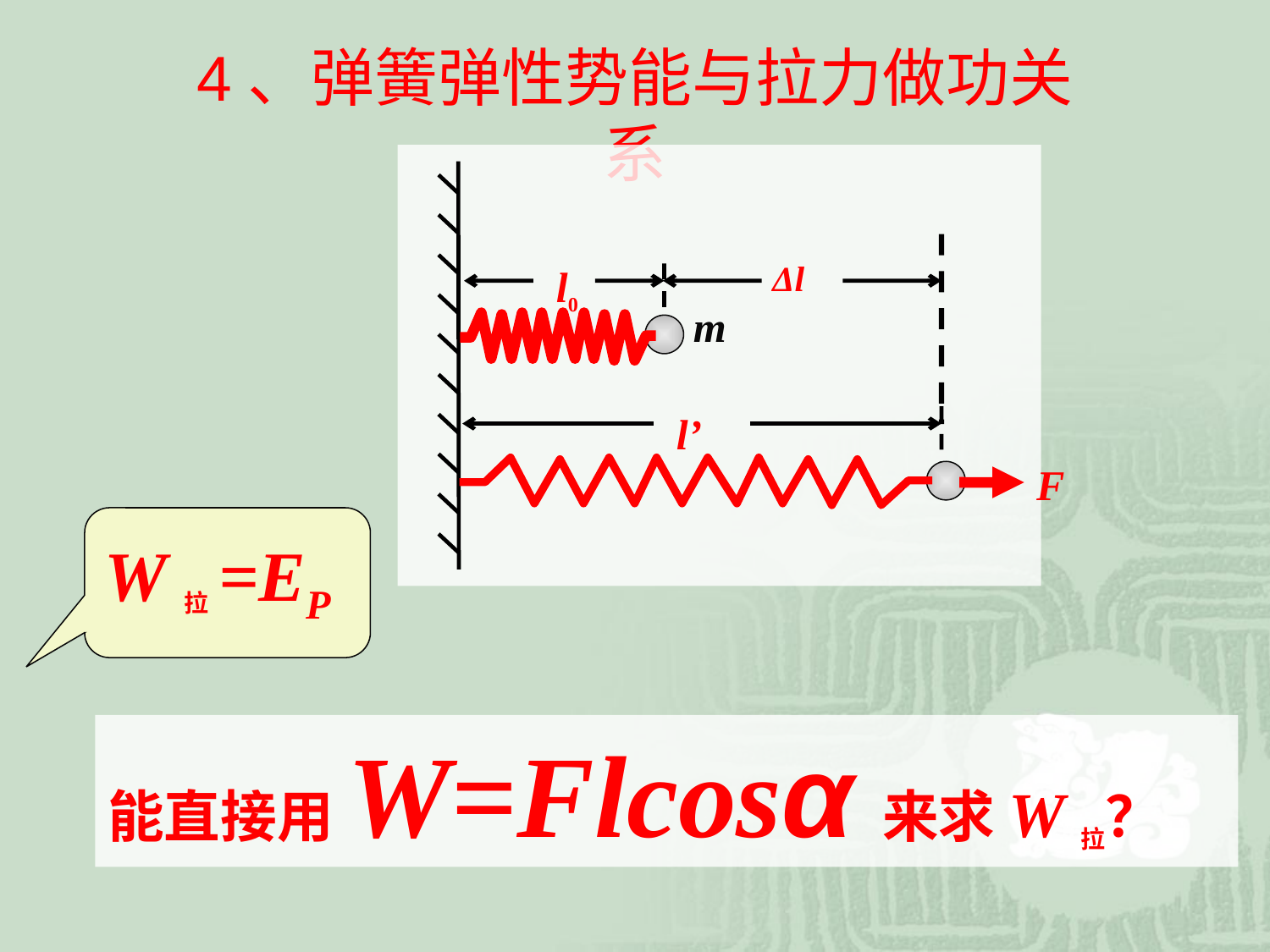

4、弹簧弹性势能与拉力做功关系

Δl

l0

m

l’

F

W拉=EP
能直接用W=Flcosα来求W拉？